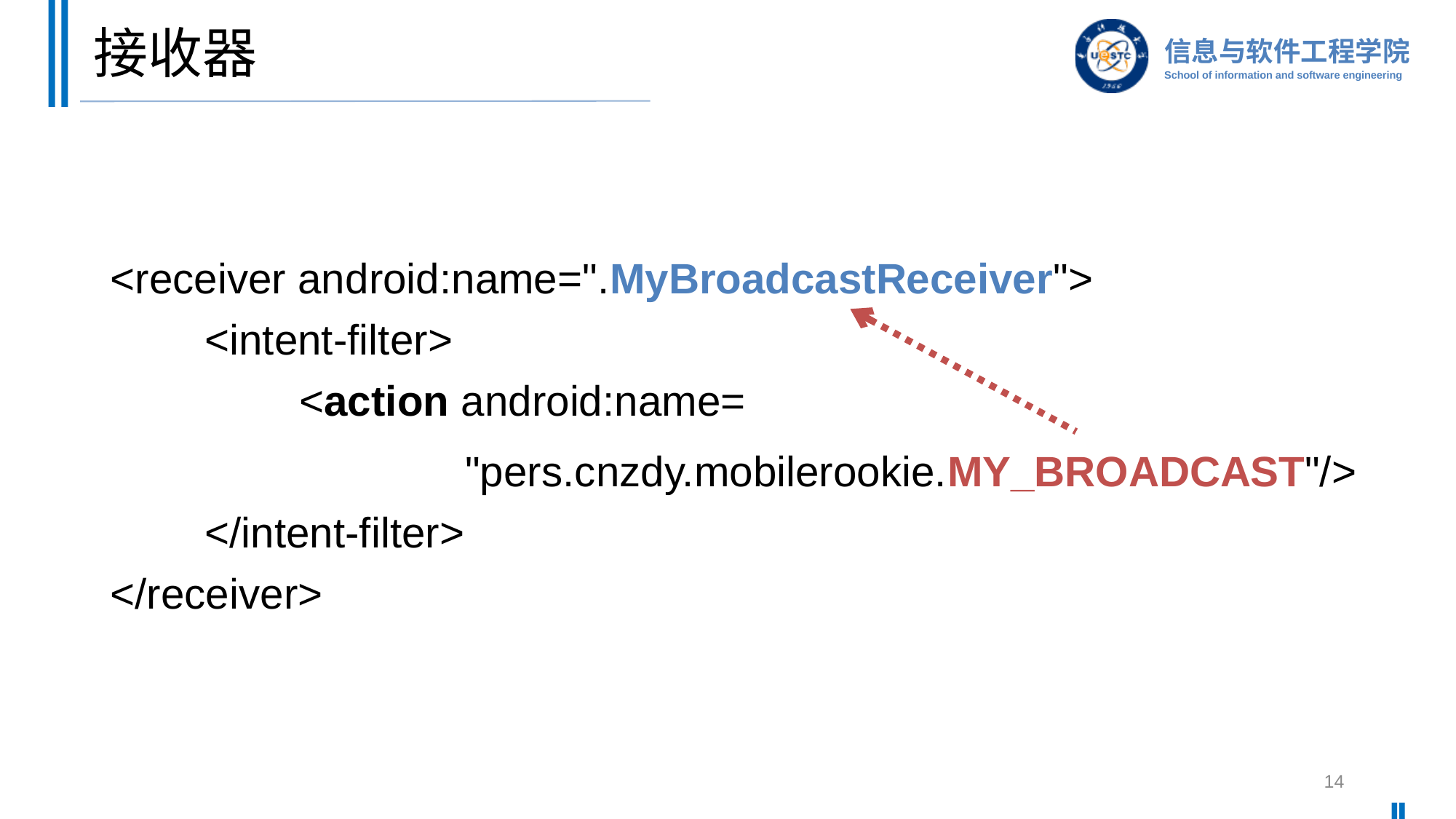

# 接收器
<receiver android:name=".MyBroadcastReceiver">
        <intent-filter>
                <action android:name=
                              "pers.cnzdy.mobilerookie.MY_BROADCAST"/>
        </intent-filter>
</receiver>
14